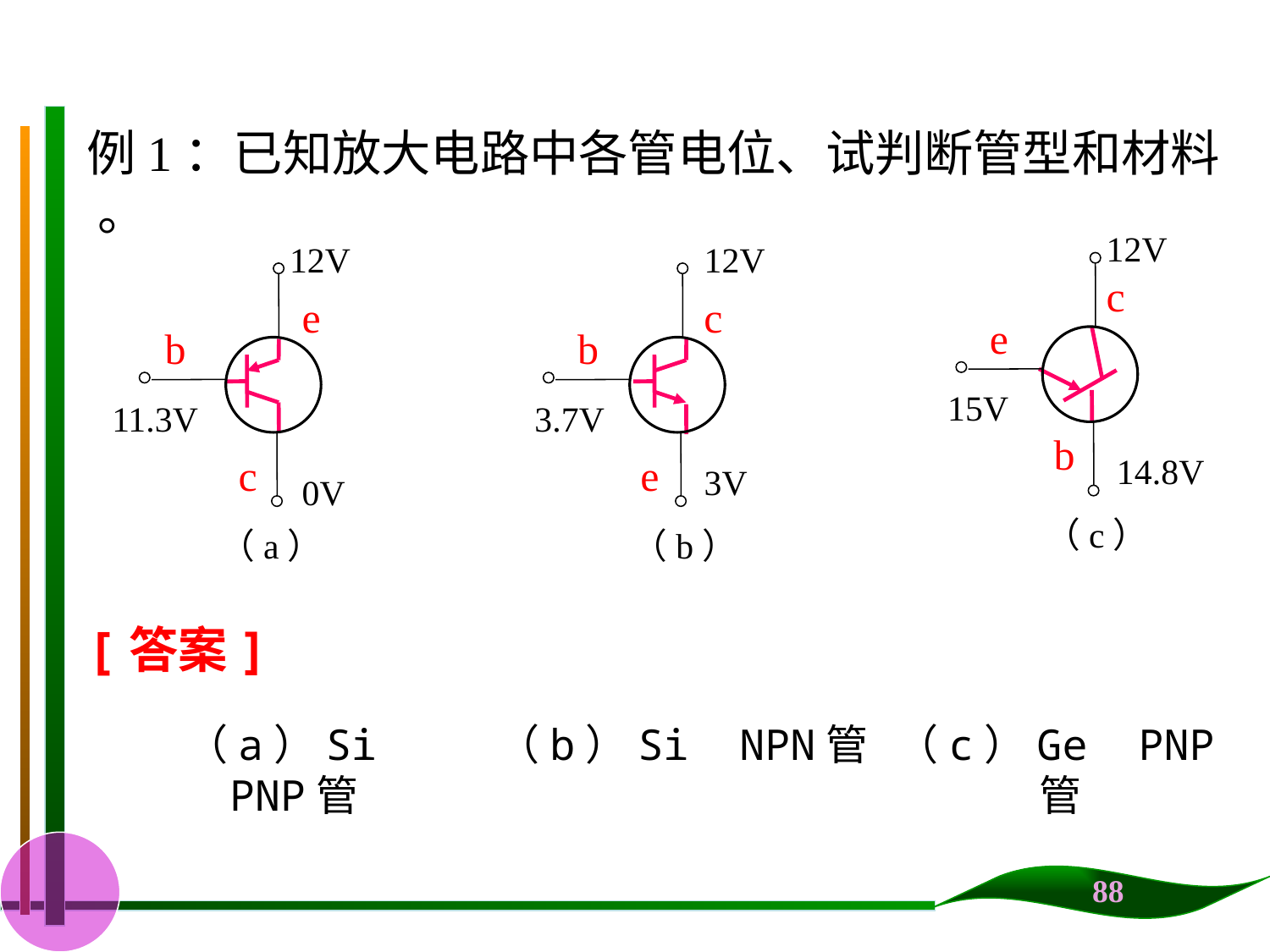

例1：已知放大电路中各管电位、试判断管型和材料 。
12V
12V
12V

15V
11.3V
3.7V

14.8V
3V
0V

（c）
（a）
（b）
c
e
c
e
b
b

b
c
e
[答案]
（a）Si  PNP管
（b）Si  NPN管
（c）Ge  PNP管
88